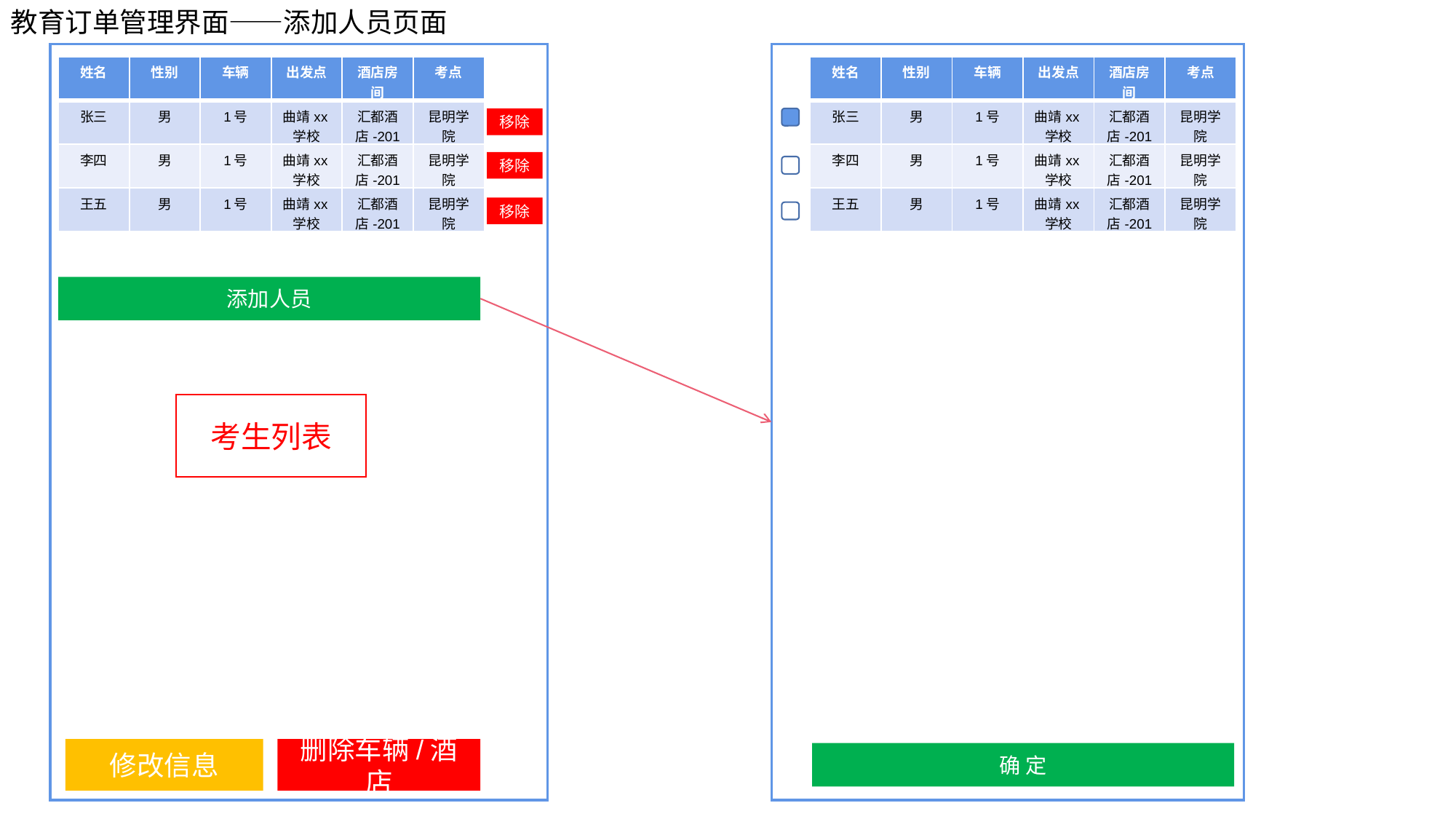

教育订单管理界面——添加人员页面

| 姓名 | 性别 | 车辆 | 出发点 | 酒店房间 | 考点 |
| --- | --- | --- | --- | --- | --- |
| 张三 | 男 | 1号 | 曲靖xx学校 | 汇都酒店-201 | 昆明学院 |
| 李四 | 男 | 1号 | 曲靖xx学校 | 汇都酒店-201 | 昆明学院 |
| 王五 | 男 | 1号 | 曲靖xx学校 | 汇都酒店-201 | 昆明学院 |
| 姓名 | 性别 | 车辆 | 出发点 | 酒店房间 | 考点 |
| --- | --- | --- | --- | --- | --- |
| 张三 | 男 | 1号 | 曲靖xx学校 | 汇都酒店-201 | 昆明学院 |
| 李四 | 男 | 1号 | 曲靖xx学校 | 汇都酒店-201 | 昆明学院 |
| 王五 | 男 | 1号 | 曲靖xx学校 | 汇都酒店-201 | 昆明学院 |
移除

移除

移除

添加人员
考生列表
修改信息
删除车辆/酒店
确 定